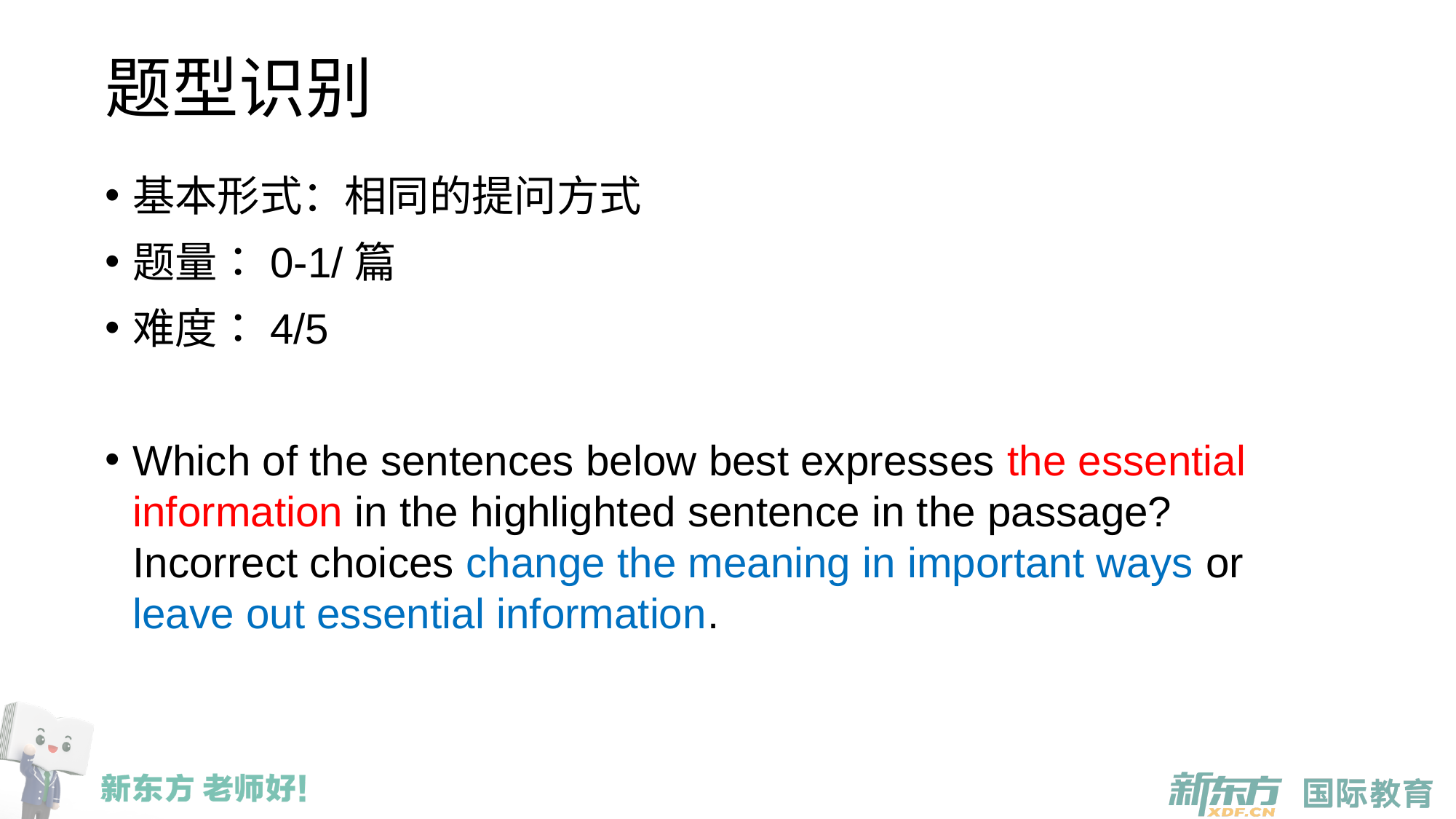

# 题型识别
基本形式：相同的提问方式
题量：0-1/篇
难度：4/5

Which of the sentences below best expresses the essential information in the highlighted sentence in the passage? Incorrect choices change the meaning in important ways or leave out essential information.